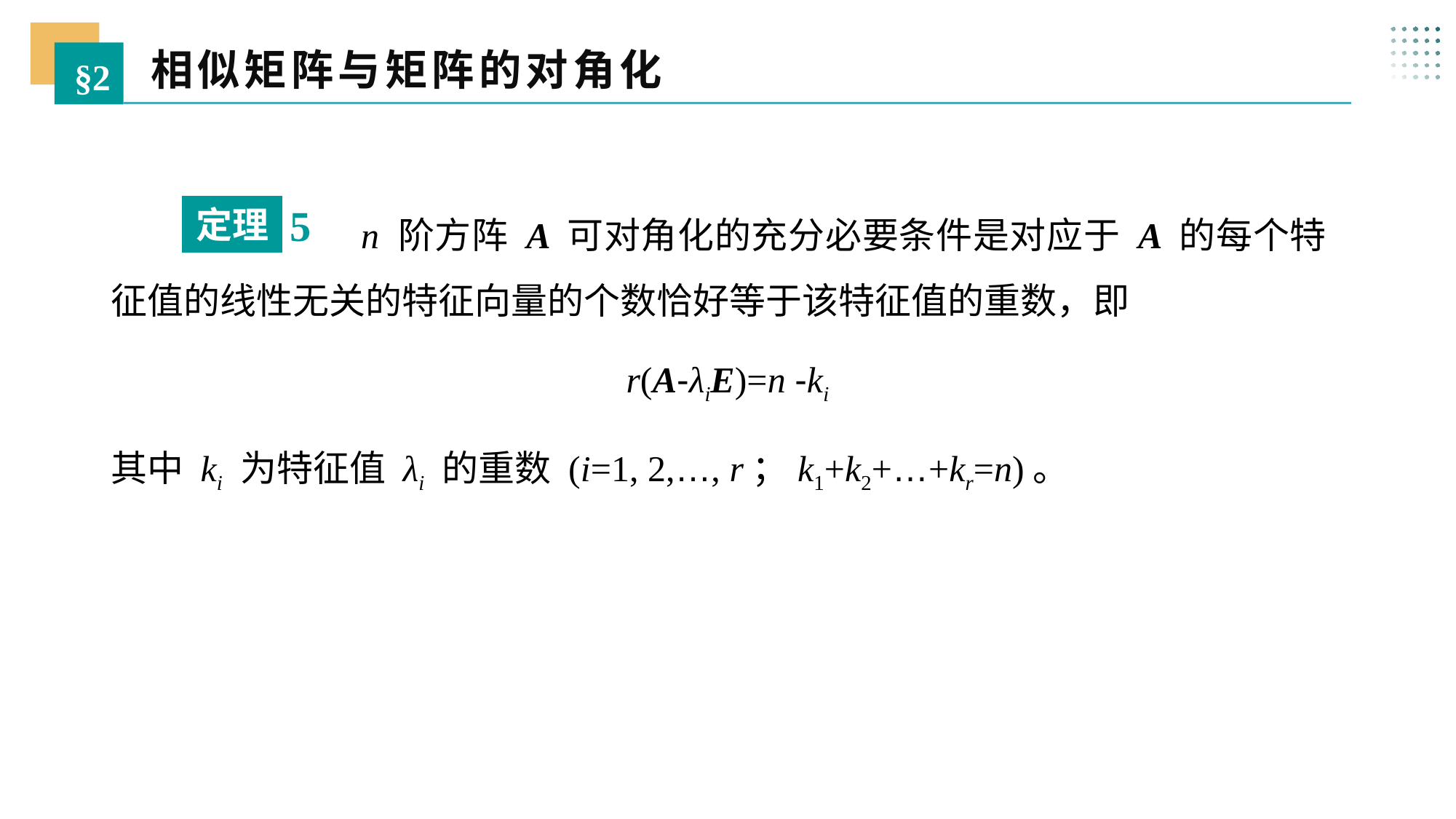

相似矩阵与矩阵的对角化
§2
                          n 阶方阵 A 可对角化的充分必要条件是对应于 A 的每个特征值的线性无关的特征向量的个数恰好等于该特征值的重数，即
5

定理
r(A-λiE)=n -ki
其中 ki 为特征值 λi 的重数 (i=1, 2,…, r；k1+k2+…+kr=n)。